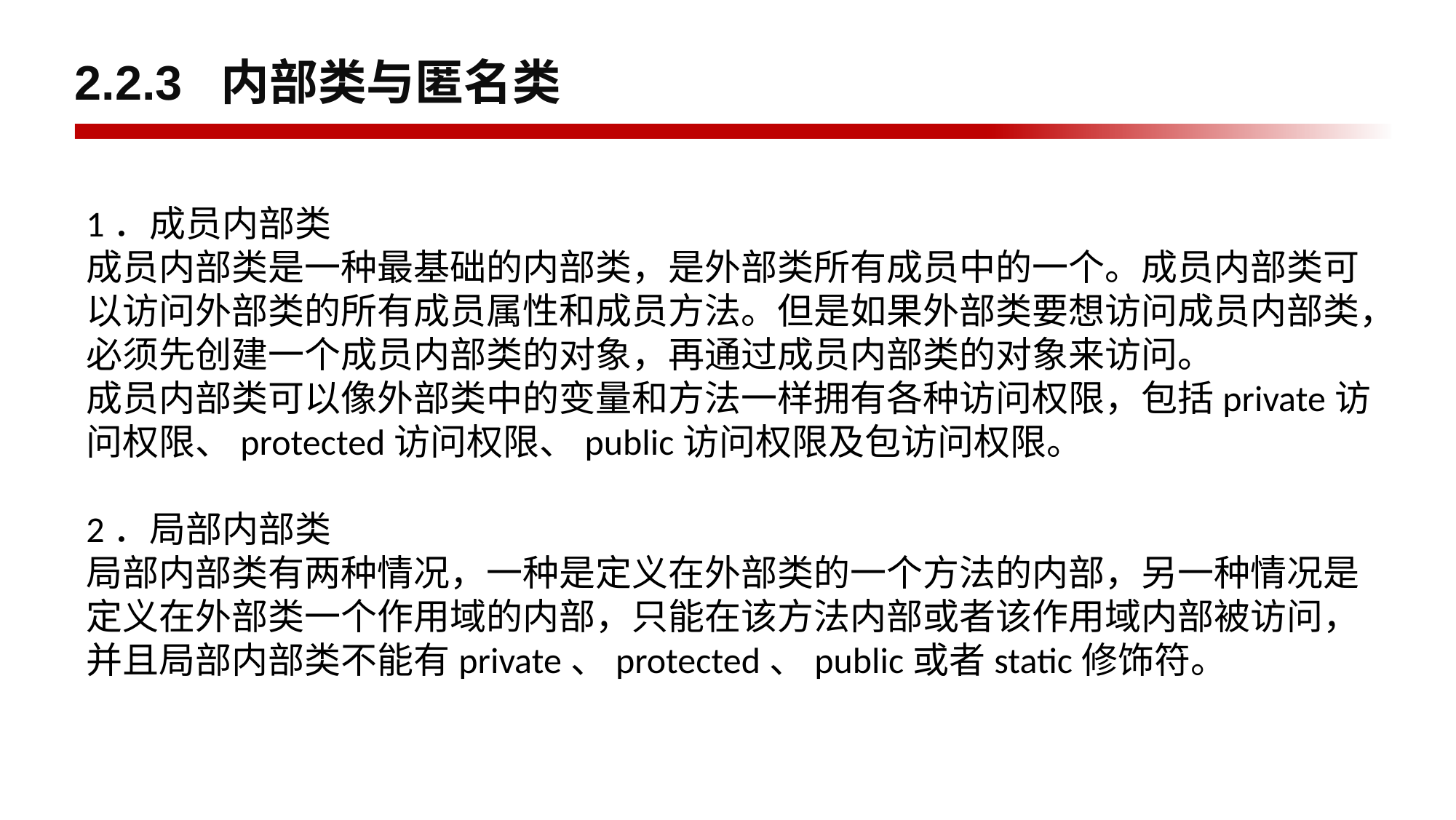

# 2.2.3  内部类与匿名类

1．成员内部类
成员内部类是一种最基础的内部类，是外部类所有成员中的一个。成员内部类可以访问外部类的所有成员属性和成员方法。但是如果外部类要想访问成员内部类，必须先创建一个成员内部类的对象，再通过成员内部类的对象来访问。
成员内部类可以像外部类中的变量和方法一样拥有各种访问权限，包括private访问权限、protected访问权限、public访问权限及包访问权限。

2．局部内部类
局部内部类有两种情况，一种是定义在外部类的一个方法的内部，另一种情况是定义在外部类一个作用域的内部，只能在该方法内部或者该作用域内部被访问，并且局部内部类不能有private、protected、public或者static修饰符。